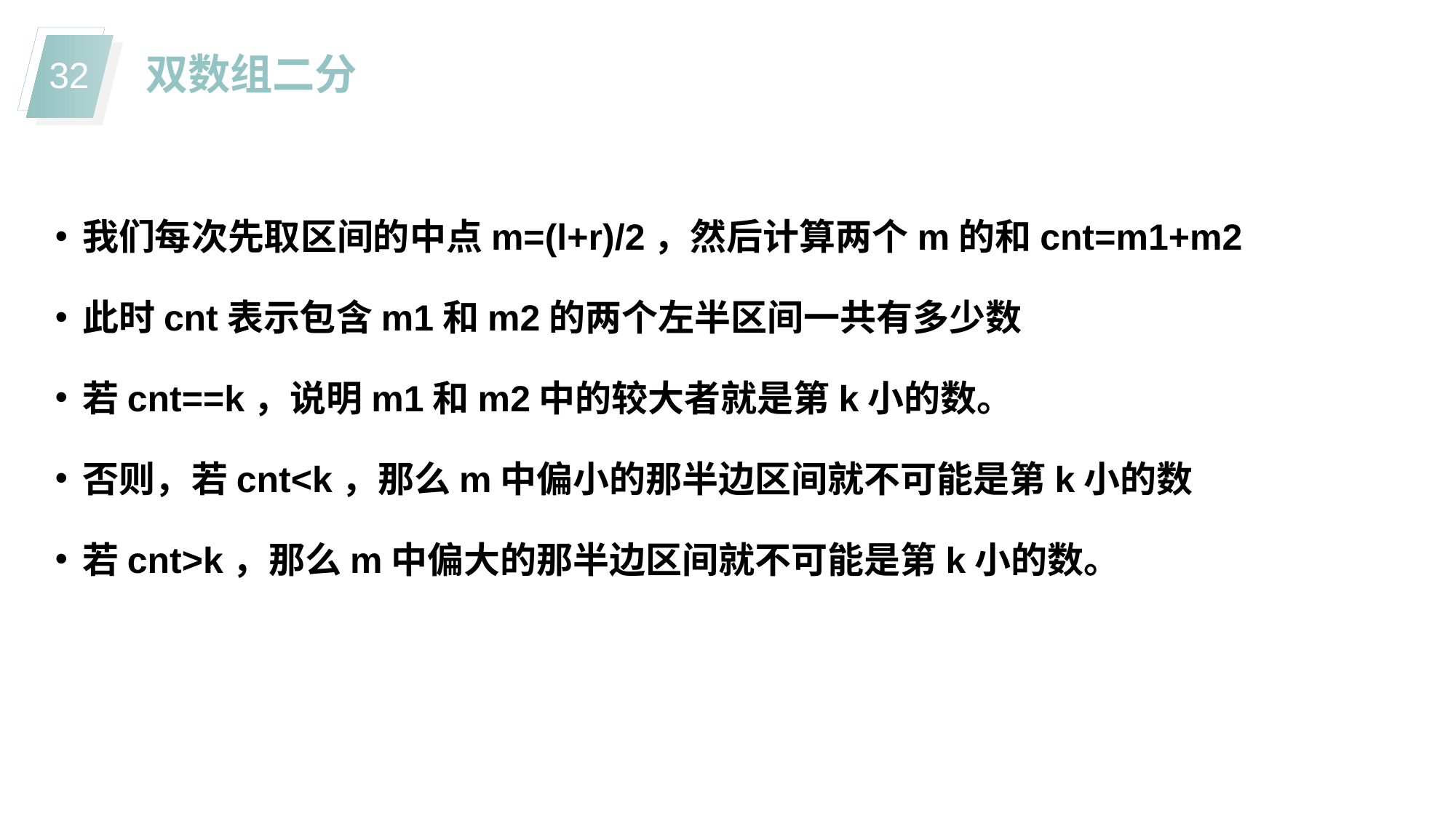

双数组二分
我们每次先取区间的中点m=(l+r)/2，然后计算两个m的和cnt=m1+m2
此时cnt表示包含m1和m2的两个左半区间一共有多少数
若cnt==k，说明m1和m2中的较大者就是第k小的数。
否则，若cnt<k，那么m中偏小的那半边区间就不可能是第k小的数
若cnt>k，那么m中偏大的那半边区间就不可能是第k小的数。